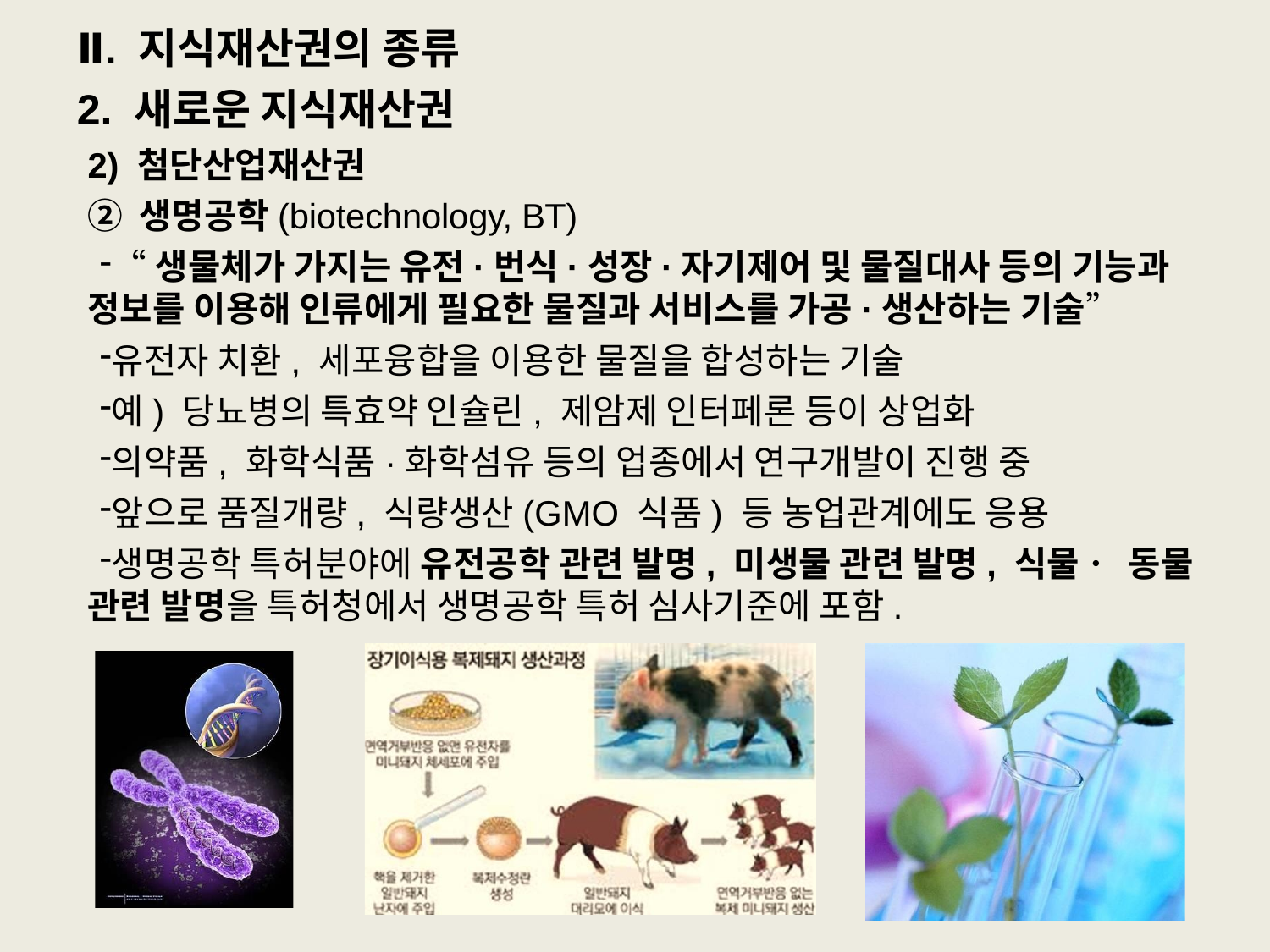

# Ⅱ. 지식재산권의 종류
2. 새로운 지식재산권
2) 첨단산업재산권
② 생명공학(biotechnology, BT)
“생물체가 가지는 유전·번식·성장·자기제어 및 물질대사 등의 기능과  정보를 이용해 인류에게 필요한 물질과 서비스를 가공·생산하는 기술”
유전자 치환, 세포융합을 이용한 물질을 합성하는 기술
예) 당뇨병의 특효약 인슐린, 제암제 인터페론 등이 상업화
의약품, 화학식품·화학섬유 등의 업종에서 연구개발이 진행 중
앞으로 품질개량, 식량생산(GMO 식품) 등 농업관계에도 응용
생명공학 특허분야에 유전공학 관련 발명, 미생물 관련 발명, 식물ㆍ  동물 관련 발명을 특허청에서 생명공학 특허 심사기준에 포함.